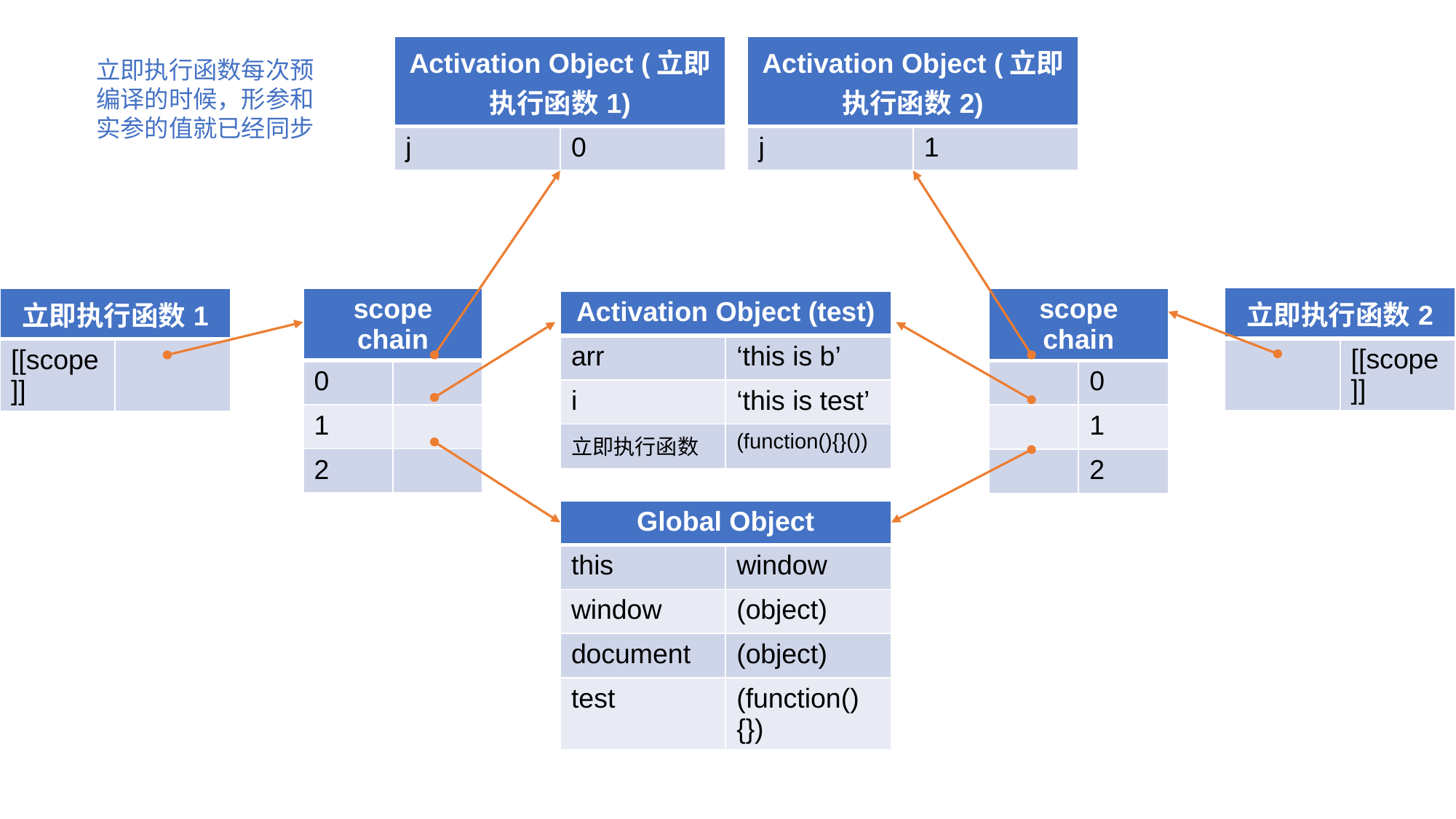

| Activation Object (立即执行函数1) |  |
| --- | --- |
| j | 0 |
| Activation Object (立即执行函数2) |  |
| --- | --- |
| j | 1 |
立即执行函数每次预编译的时候，形参和实参的值就已经同步
| 立即执行函数2 |  |
| --- | --- |
|  | [[scope]] |
| scope chain |  |
| --- | --- |
| 0 |  |
| 1 |  |
| 2 |  |
| 立即执行函数1 |  |
| --- | --- |
| [[scope]] |  |
| scope chain |  |
| --- | --- |
|  | 0 |
|  | 1 |
|  | 2 |
| Activation Object (test) |  |
| --- | --- |
| arr | ‘this is b’ |
| i | ‘this is test’ |
| 立即执行函数 | (function(){}()) |
| Global Object |  |
| --- | --- |
| this | window |
| window | (object) |
| document | (object) |
| test | (function(){}) |